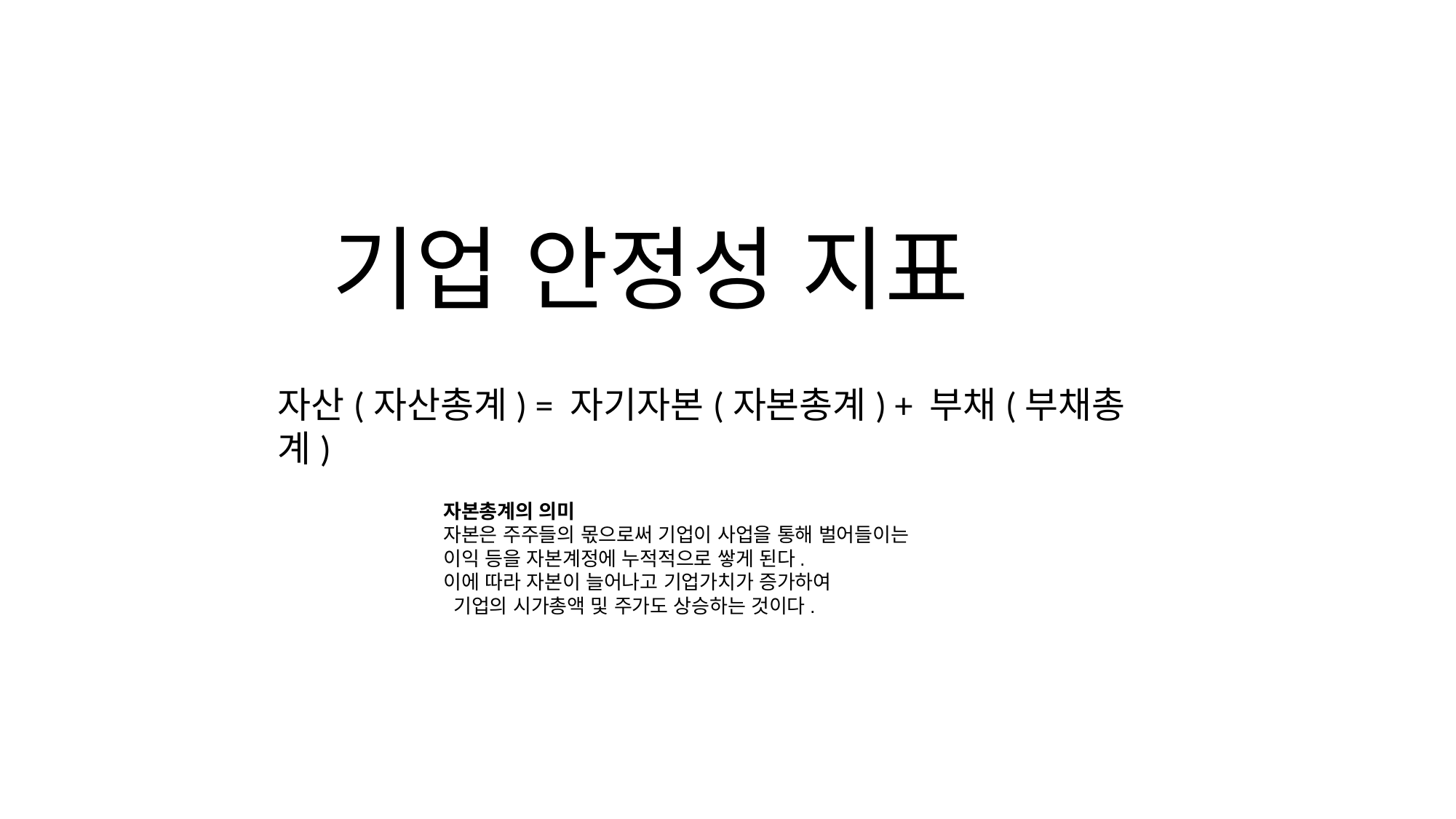

기업 안정성 지표
자산(자산총계) = 자기자본(자본총계) + 부채(부채총계)
자본총계의 의미
자본은 주주들의 몫으로써 기업이 사업을 통해 벌어들이는
이익 등을 자본계정에 누적적으로 쌓게 된다.
이에 따라 자본이 늘어나고 기업가치가 증가하여
 기업의 시가총액 및 주가도 상승하는 것이다.